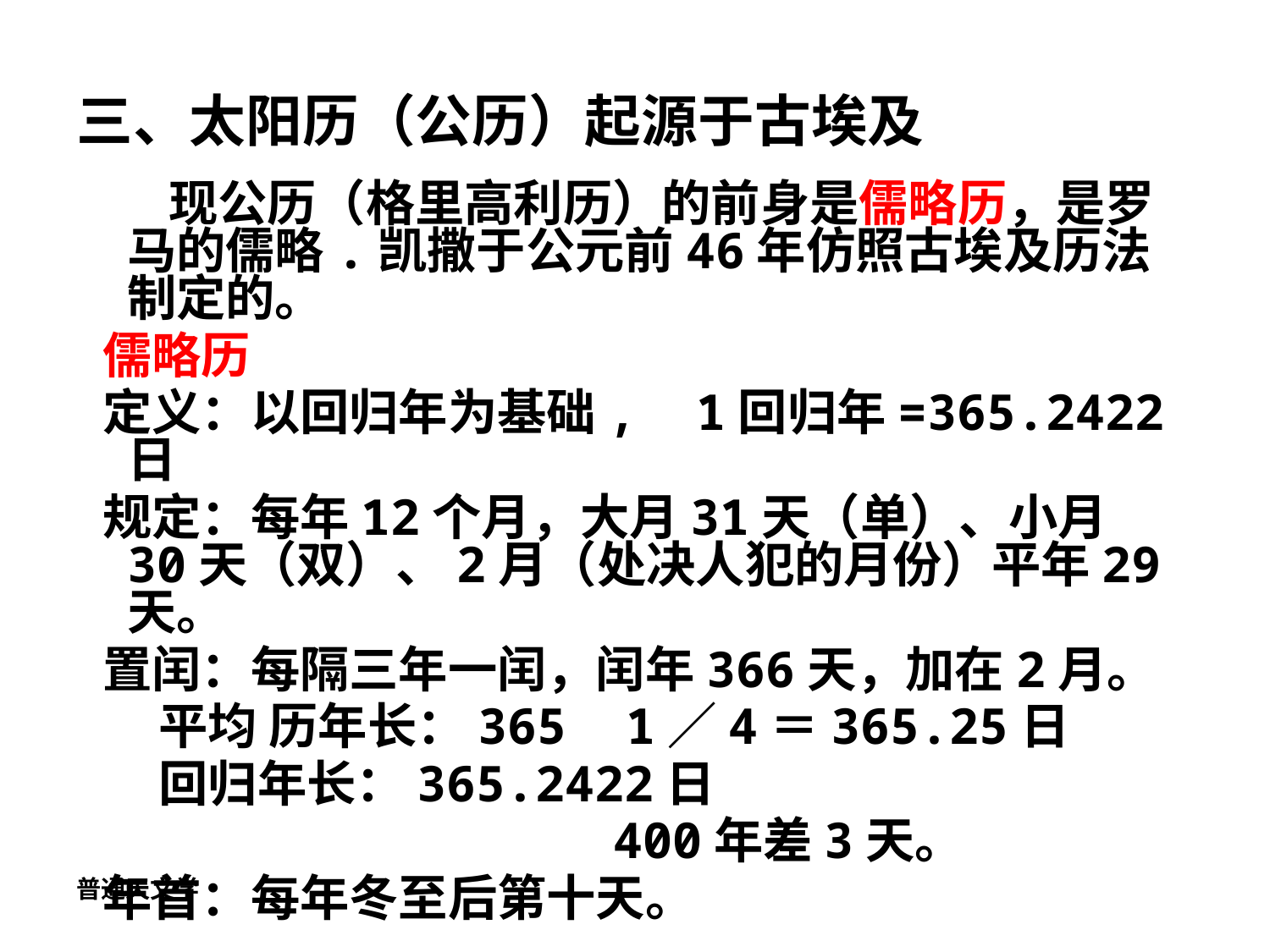

# 三、太阳历（公历）起源于古埃及
       现公历（格里高利历）的前身是儒略历，是罗马的儒略.凯撒于公元前46年仿照古埃及历法制定的。
 儒略历
 定义：以回归年为基础,  1回归年=365.2422日
 规定：每年12个月，大月31天（单）、小月 30天（双）、2月（处决人犯的月份）平年29天。
 置闰：每隔三年一闰，闰年366天，加在2月。
      平均 历年长：365  1／4＝365.25日
      回归年长：365.2422日
                  400年差3天。
 年首：每年冬至后第十天。
普通天文学